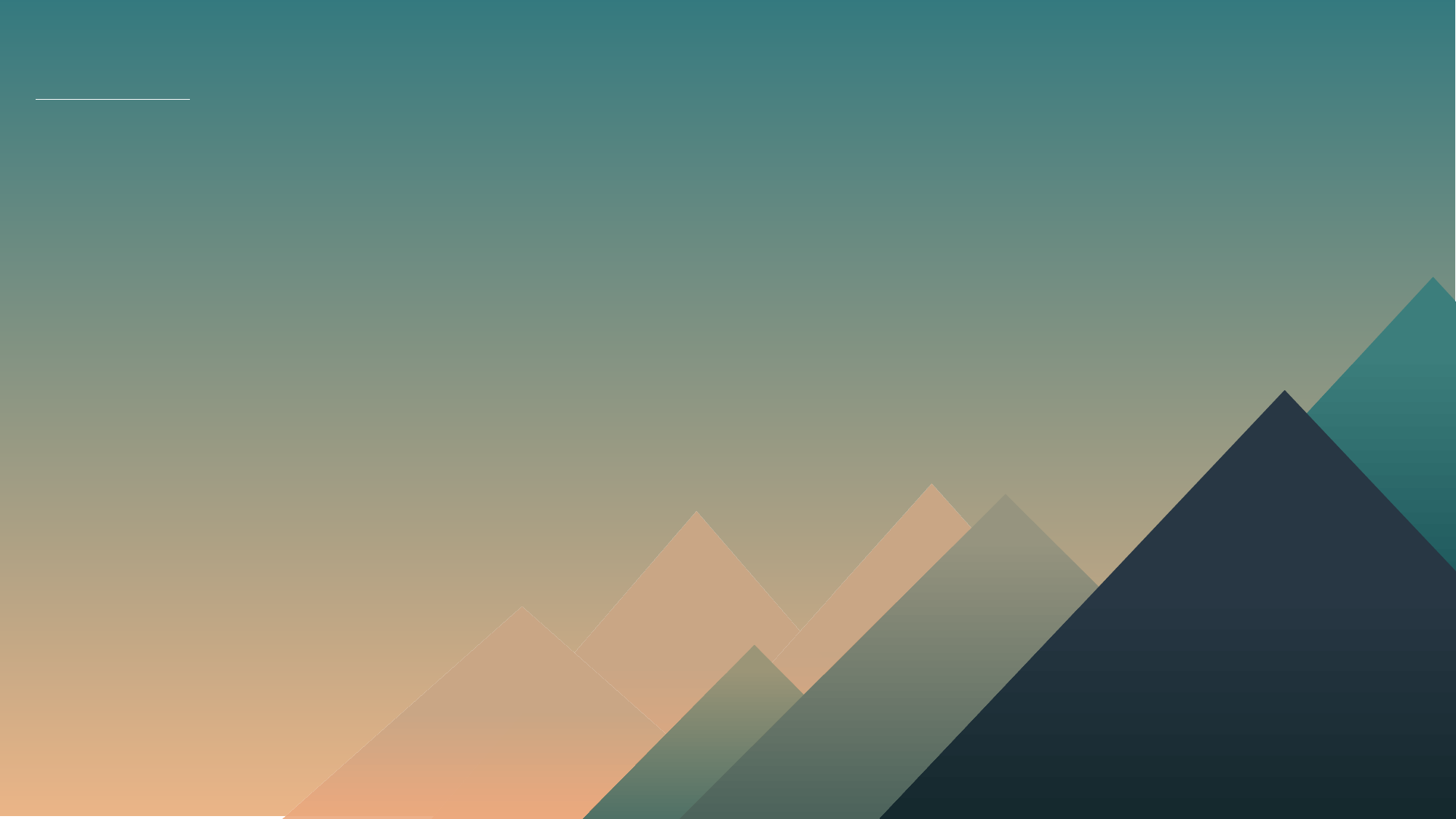

Progress
진행 상황

    - 산 이름만 입력해도 산의 상세 정보 확인 가능    ->    ●

    - tkinter GUI 구현  ->    ●

    - 이메일 연동     ->    ▲

    - 텔레그램 봇   ->   X

    - 추천 산행길 기능    ->   X

    - 지도 연동  ->   X